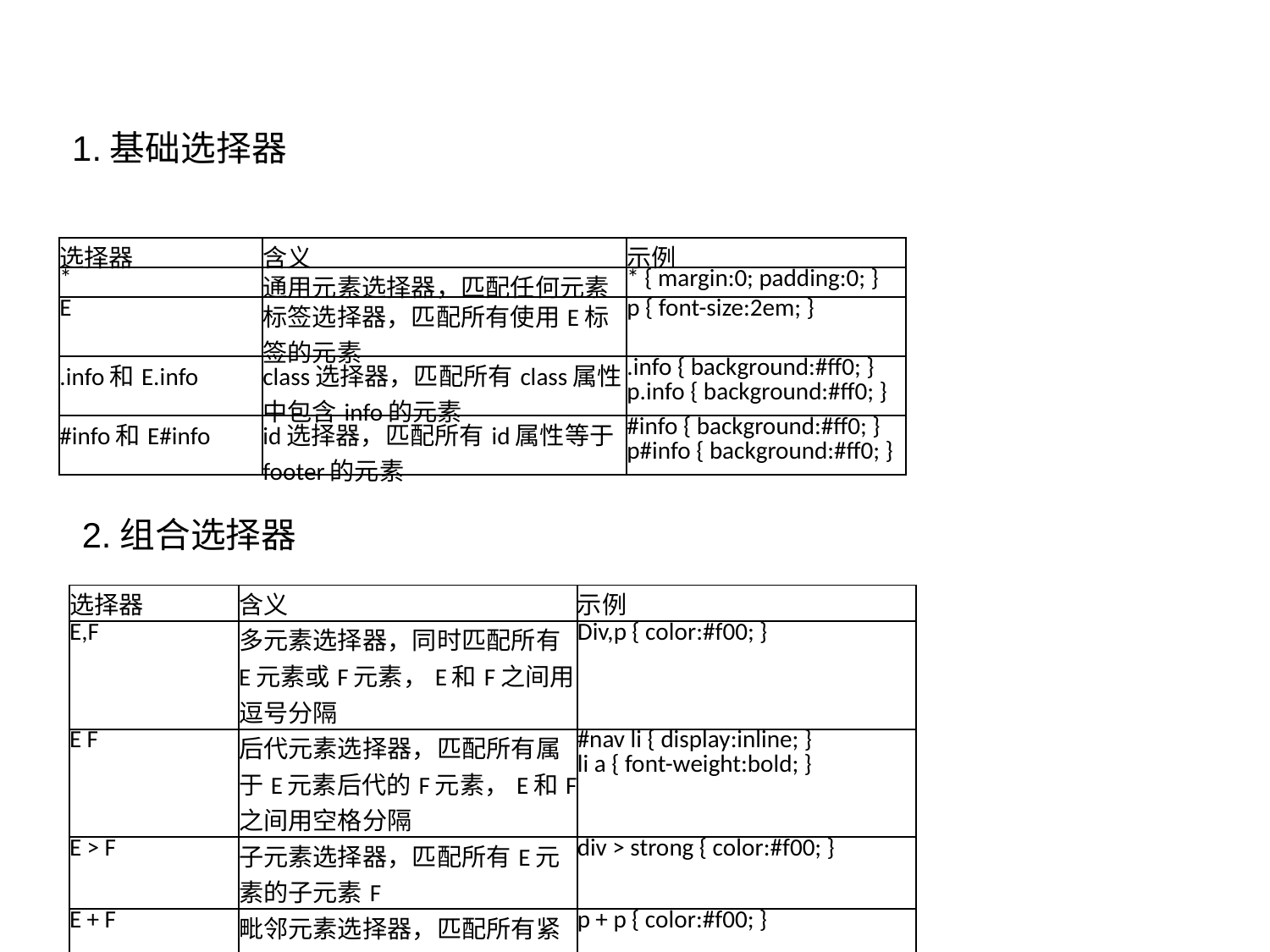

1.基础选择器

| 选择器 | 含义 | 示例 |
| --- | --- | --- |
| \* | 通用元素选择器，匹配任何元素 | \* { margin:0; padding:0; } |
| E | 标签选择器，匹配所有使用E标签的元素 | p { font-size:2em; } |
| .info和E.info | class选择器，匹配所有class属性中包含info的元素 | .info { background:#ff0; } p.info { background:#ff0; } |
| #info和E#info | id选择器，匹配所有id属性等于footer的元素 | #info { background:#ff0; } p#info { background:#ff0; } |
2.组合选择器
| 选择器 | 含义 | 示例 |
| --- | --- | --- |
| E,F | 多元素选择器，同时匹配所有E元素或F元素，E和F之间用逗号分隔 | Div,p { color:#f00; } |
| E F | 后代元素选择器，匹配所有属于E元素后代的F元素，E和F之间用空格分隔 | #nav li { display:inline; } li a { font-weight:bold; } |
| E > F | 子元素选择器，匹配所有E元素的子元素F | div > strong { color:#f00; } |
| E + F | 毗邻元素选择器，匹配所有紧随E元素之后的同级元素F | p + p { color:#f00; } |